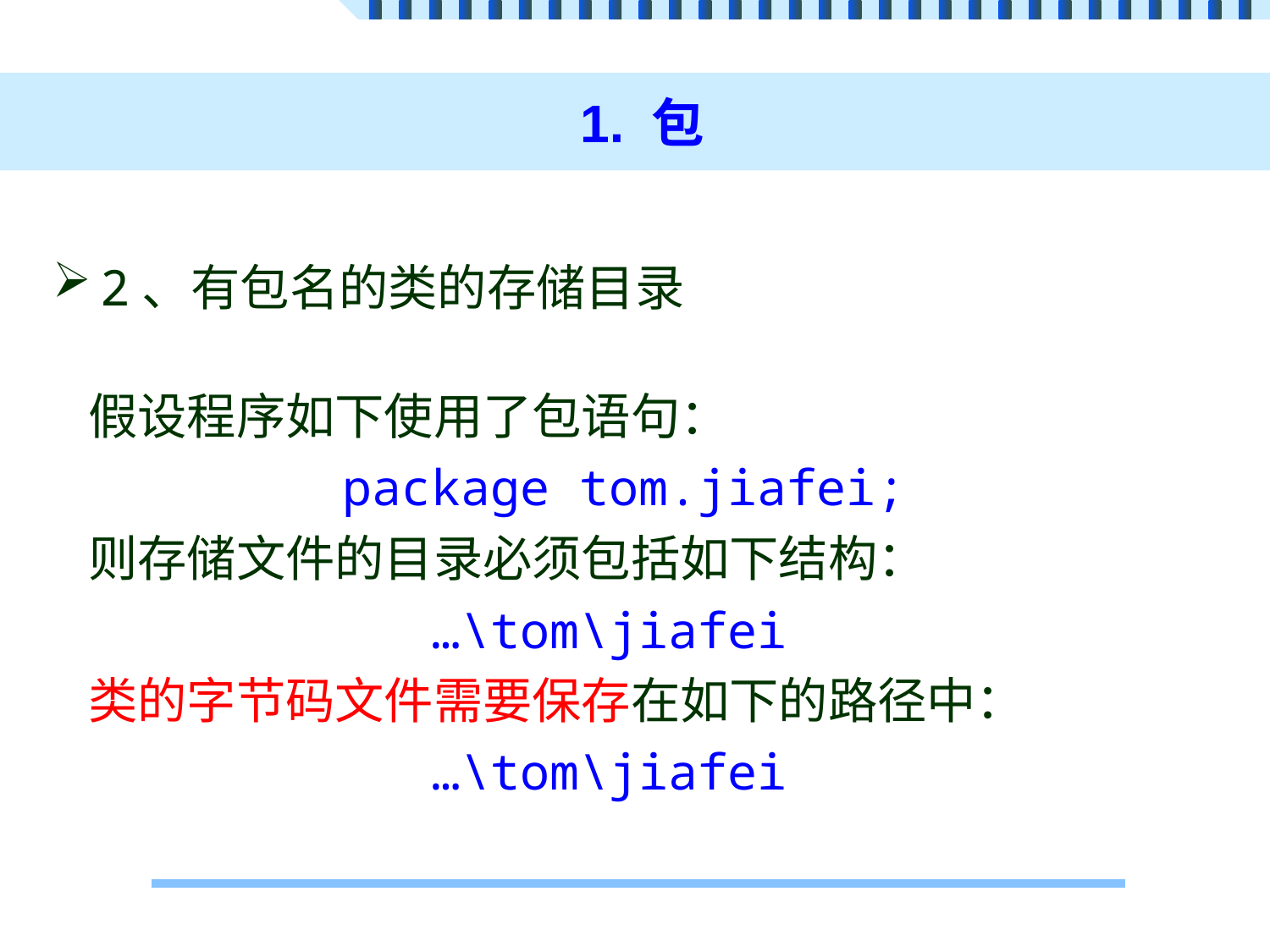

# 1. 包
2、有包名的类的存储目录
假设程序如下使用了包语句：
       	package tom.jiafei;
则存储文件的目录必须包括如下结构：
		   …\tom\jiafei
类的字节码文件需要保存在如下的路径中：
		   …\tom\jiafei